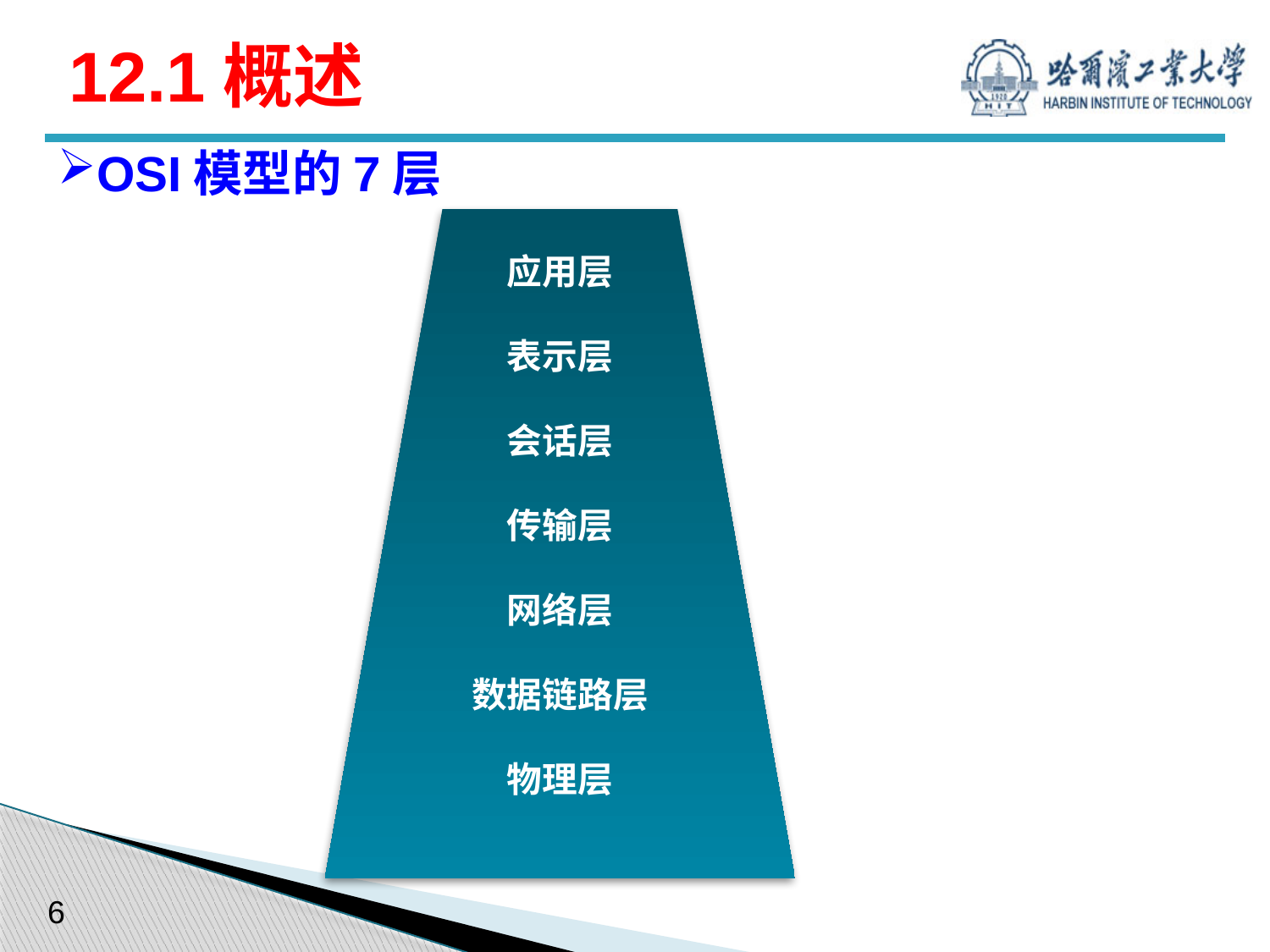

# 12.1概述
OSI模型的7层
应用层

表示层

会话层

传输层

网络层

数据链路层

物理层